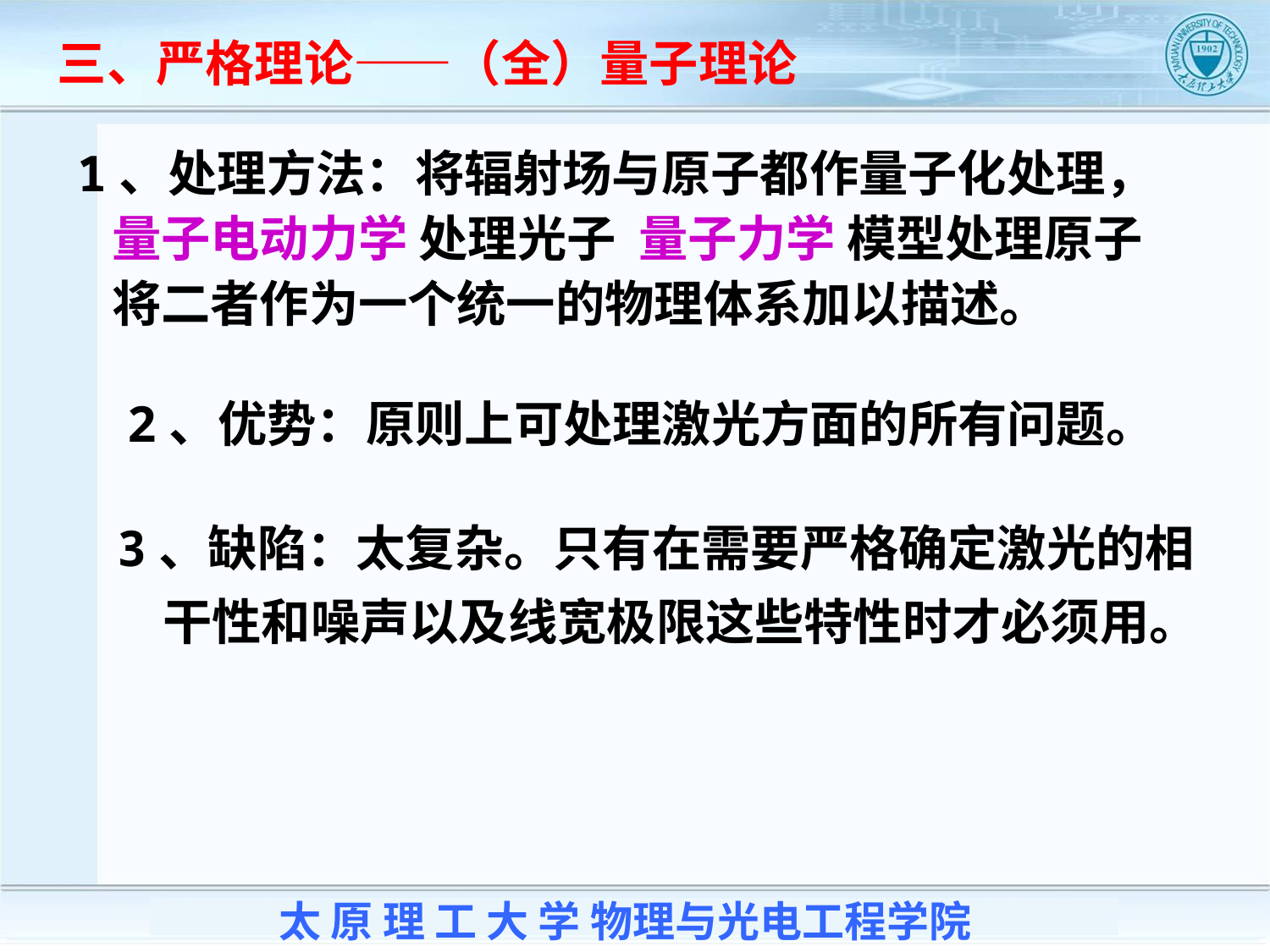

三、严格理论——（全）量子理论
1、处理方法：将辐射场与原子都作量子化处理，
  量子电动力学 处理光子  量子力学 模型处理原子
  将二者作为一个统一的物理体系加以描述。
2、优势：原则上可处理激光方面的所有问题。
3、缺陷：太复杂。只有在需要严格确定激光的相
   干性和噪声以及线宽极限这些特性时才必须用。